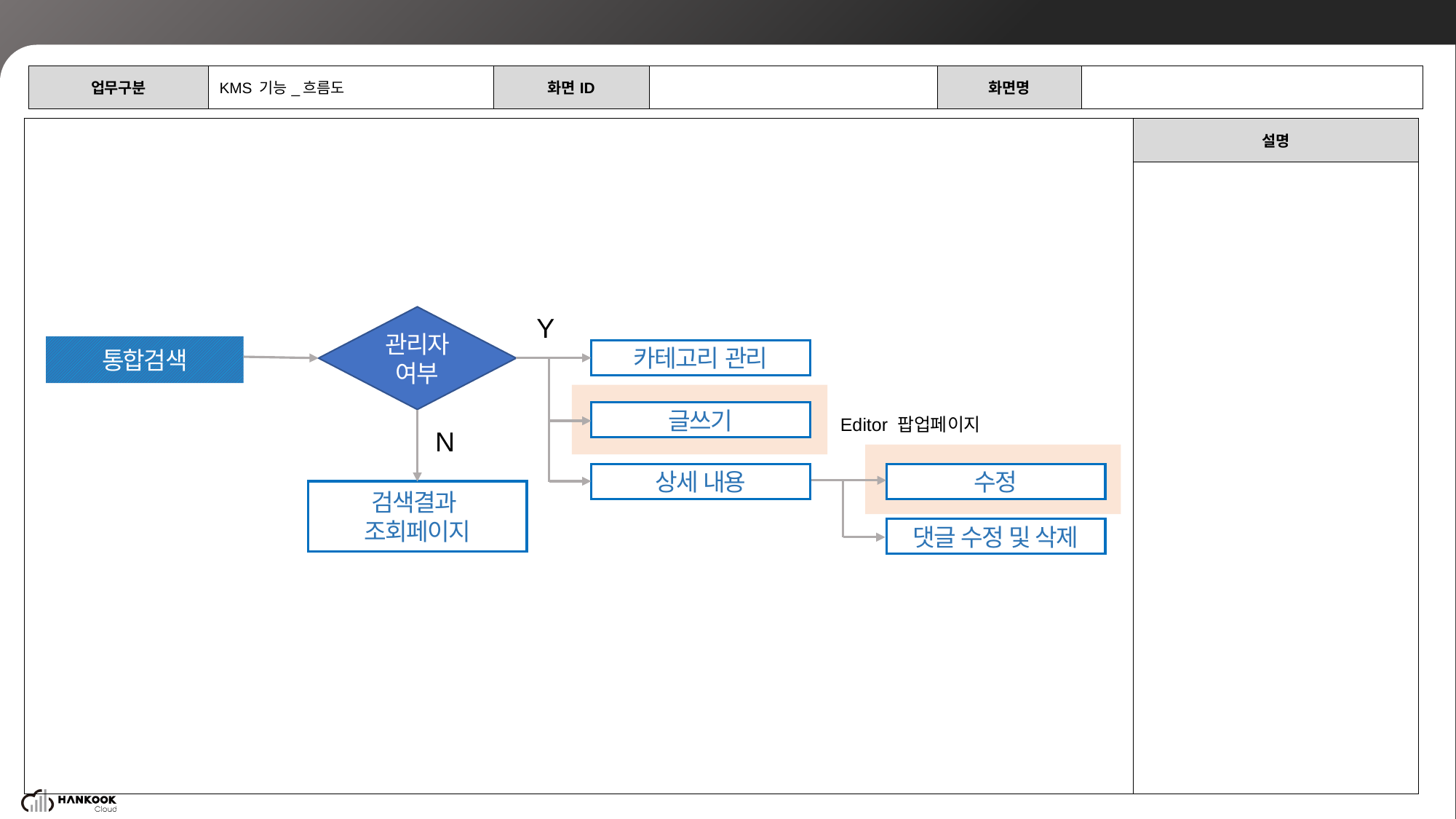

| 업무구분 | KMS 기능\_흐름도 | 화면ID |  | 화면명 |  |
| --- | --- | --- | --- | --- | --- |
|  | 설명 |
| --- | --- |
|  |  |
Y
관리자 여부
통합검색
카테고리 관리

글쓰기
Editor 팝업페이지
N

상세 내용
수정
검색결과
조회페이지
댓글 수정 및 삭제